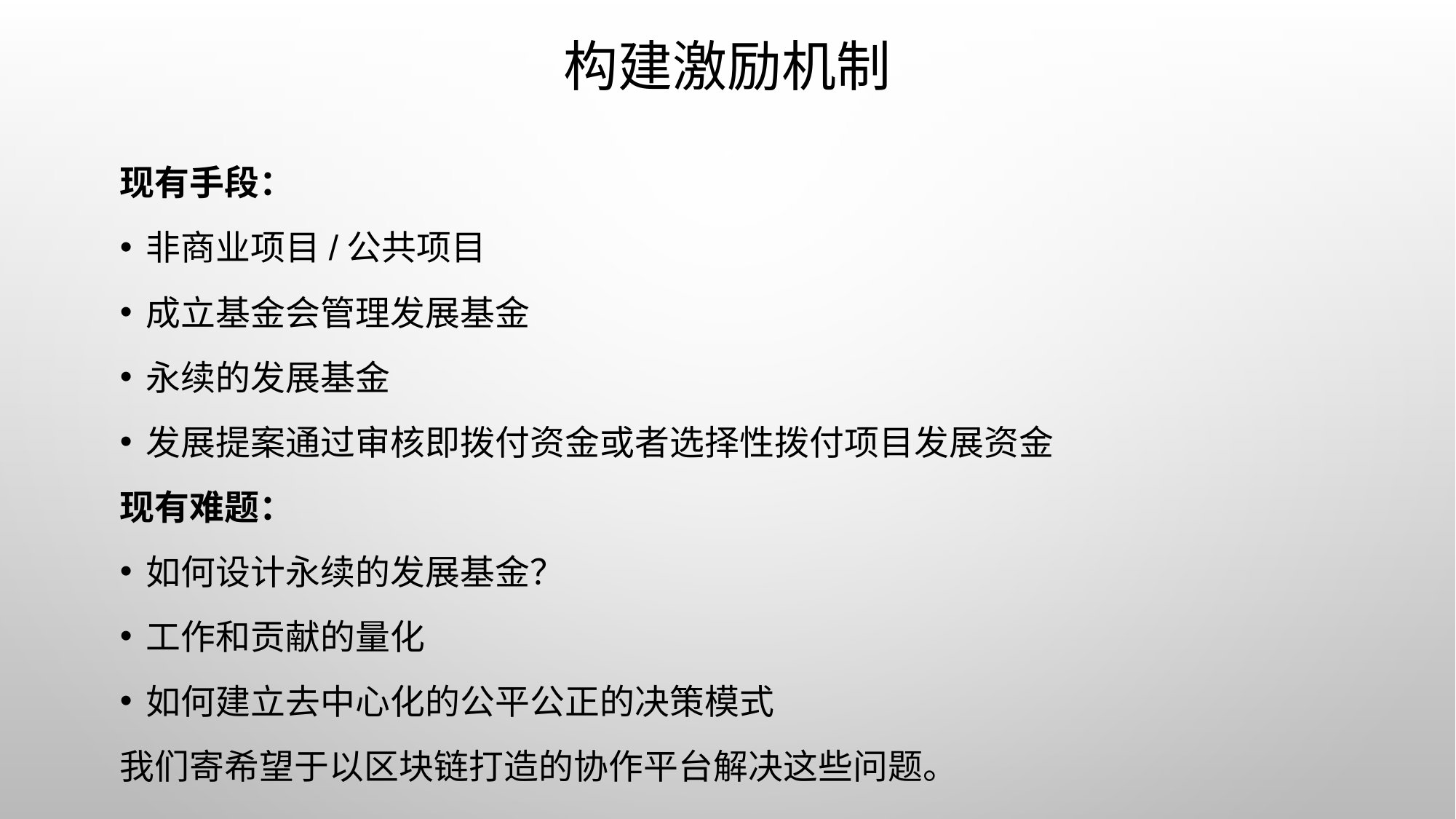

# 构建激励机制
现有手段：
非商业项目/公共项目
成立基金会管理发展基金
永续的发展基金
发展提案通过审核即拨付资金或者选择性拨付项目发展资金
现有难题：
如何设计永续的发展基金？
工作和贡献的量化
如何建立去中心化的公平公正的决策模式
我们寄希望于以区块链打造的协作平台解决这些问题。